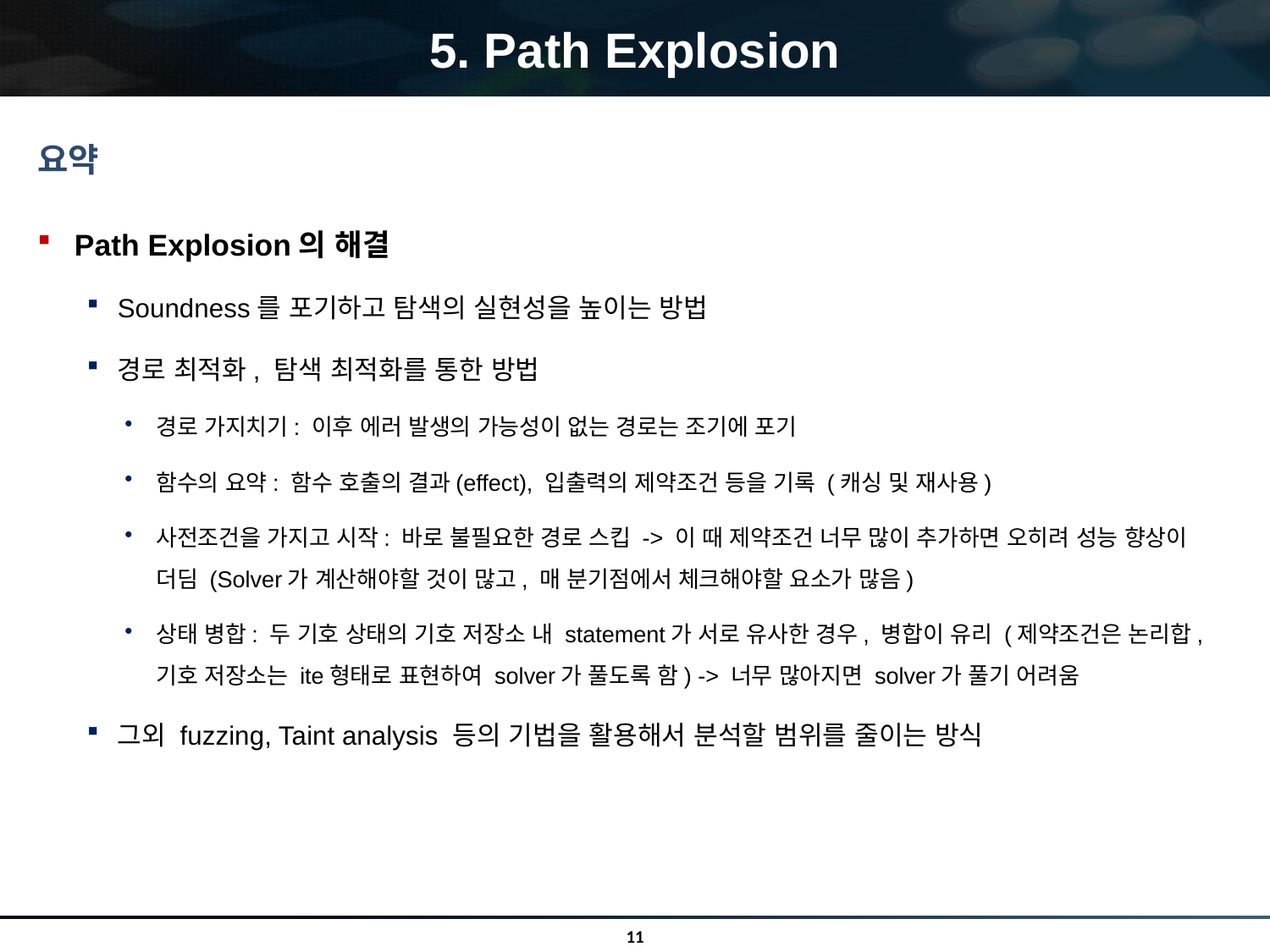

# 5. Path Explosion
요약
Path Explosion의 해결
Soundness를 포기하고 탐색의 실현성을 높이는 방법
경로 최적화, 탐색 최적화를 통한 방법
경로 가지치기: 이후 에러 발생의 가능성이 없는 경로는 조기에 포기
함수의 요약: 함수 호출의 결과(effect), 입출력의 제약조건 등을 기록 (캐싱 및 재사용)
사전조건을 가지고 시작: 바로 불필요한 경로 스킵 -> 이 때 제약조건 너무 많이 추가하면 오히려 성능 향상이 더딤 (Solver가 계산해야할 것이 많고, 매 분기점에서 체크해야할 요소가 많음)
상태 병합: 두 기호 상태의 기호 저장소 내 statement가 서로 유사한 경우, 병합이 유리 (제약조건은 논리합, 기호 저장소는 ite형태로 표현하여 solver가 풀도록 함) -> 너무 많아지면 solver가 풀기 어려움
그외 fuzzing, Taint analysis 등의 기법을 활용해서 분석할 범위를 줄이는 방식